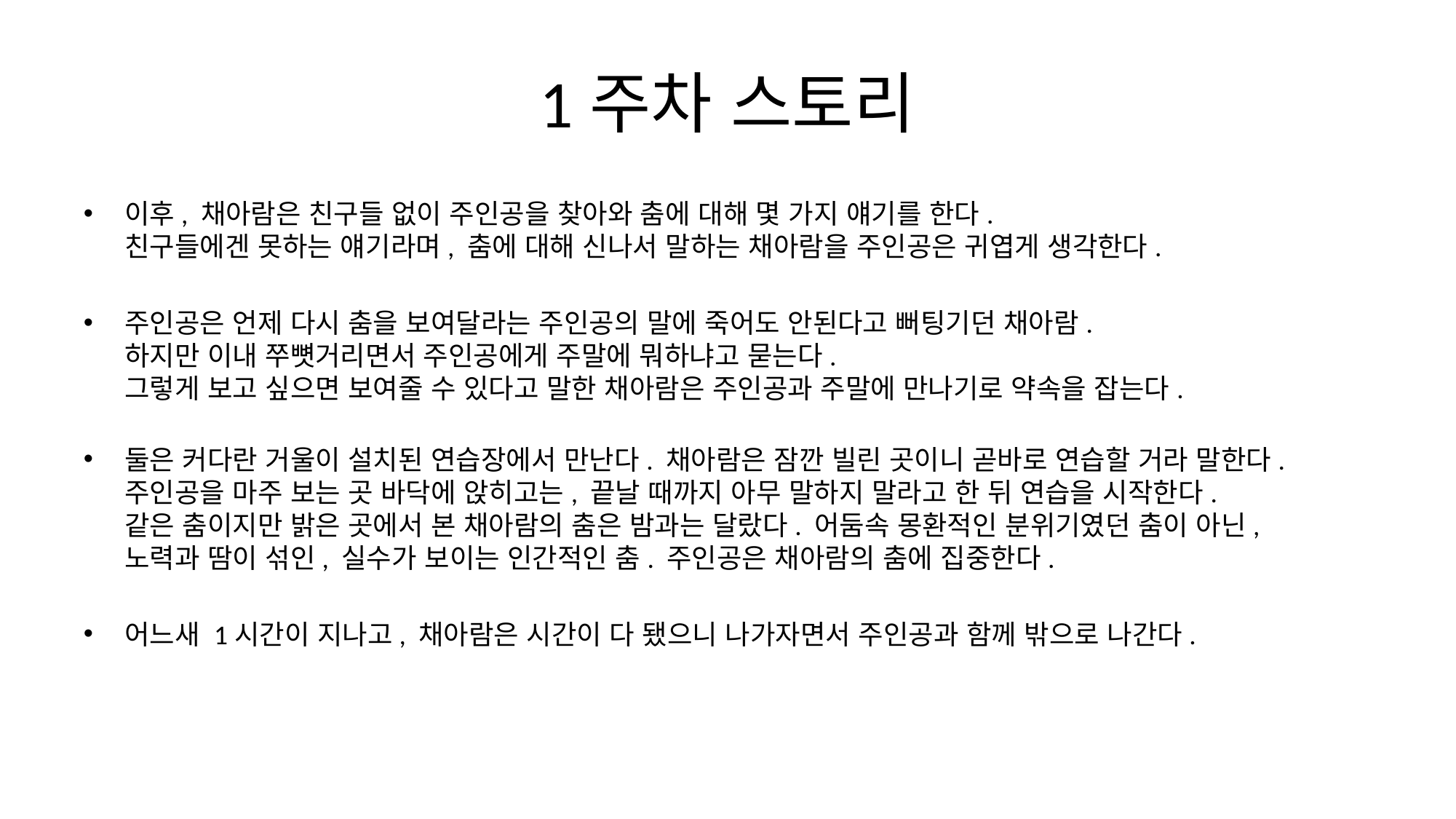

# 1주차 스토리
이후, 채아람은 친구들 없이 주인공을 찾아와 춤에 대해 몇 가지 얘기를 한다.
친구들에겐 못하는 얘기라며, 춤에 대해 신나서 말하는 채아람을 주인공은 귀엽게 생각한다.

주인공은 언제 다시 춤을 보여달라는 주인공의 말에 죽어도 안된다고 뻐팅기던 채아람.
하지만 이내 쭈뼛거리면서 주인공에게 주말에 뭐하냐고 묻는다.
그렇게 보고 싶으면 보여줄 수 있다고 말한 채아람은 주인공과 주말에 만나기로 약속을 잡는다.
둘은 커다란 거울이 설치된 연습장에서 만난다. 채아람은 잠깐 빌린 곳이니 곧바로 연습할 거라 말한다.
주인공을 마주 보는 곳 바닥에 앉히고는, 끝날 때까지 아무 말하지 말라고 한 뒤 연습을 시작한다.
같은 춤이지만 밝은 곳에서 본 채아람의 춤은 밤과는 달랐다. 어둠속 몽환적인 분위기였던 춤이 아닌,
노력과 땀이 섞인, 실수가 보이는 인간적인 춤. 주인공은 채아람의 춤에 집중한다.

어느새 1시간이 지나고, 채아람은 시간이 다 됐으니 나가자면서 주인공과 함께 밖으로 나간다.